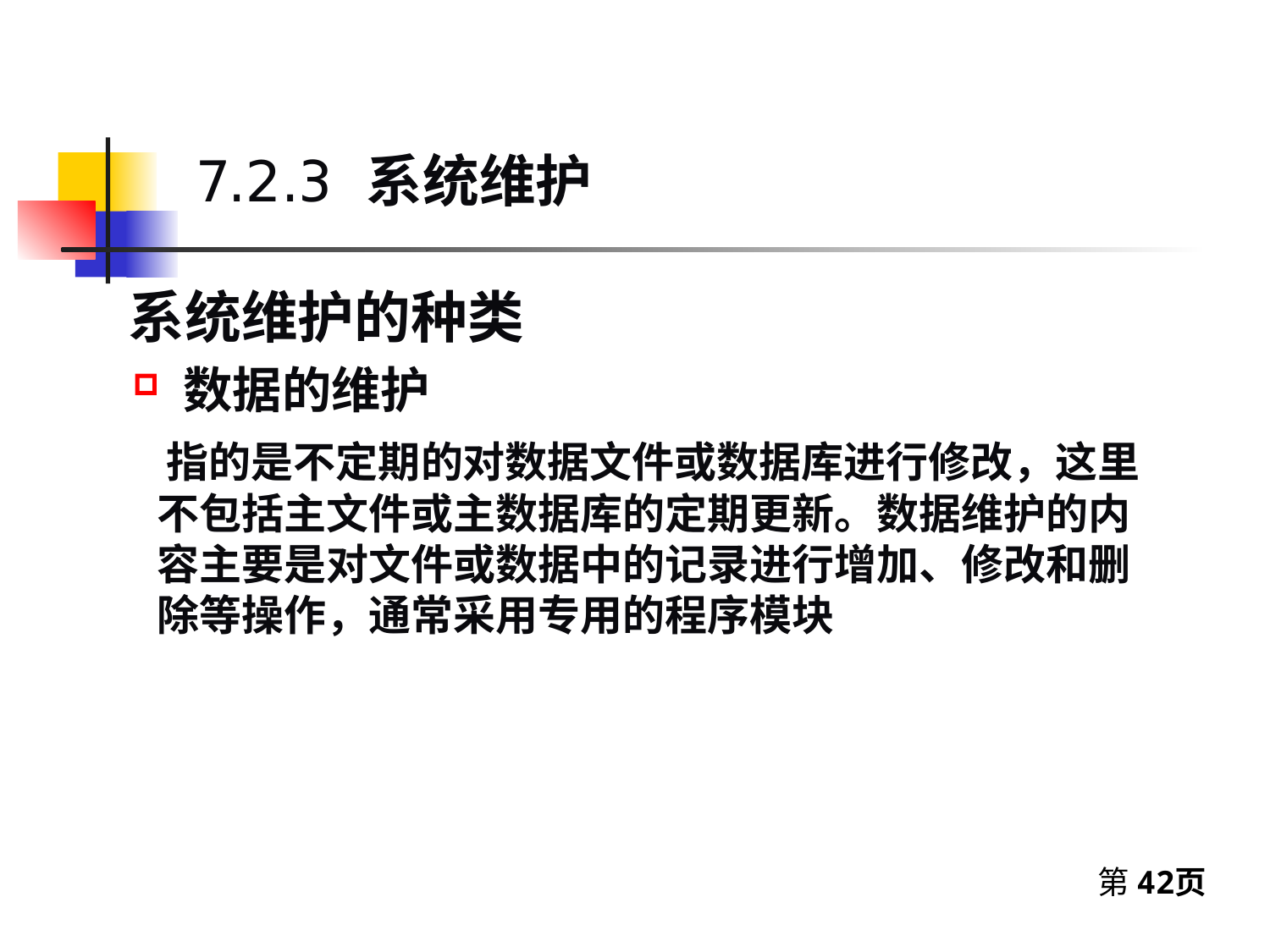

7.2.3 系统维护
系统维护的种类
 数据的维护
  指的是不定期的对数据文件或数据库进行修改，这里不包括主文件或主数据库的定期更新。数据维护的内容主要是对文件或数据中的记录进行增加、修改和删除等操作，通常采用专用的程序模块